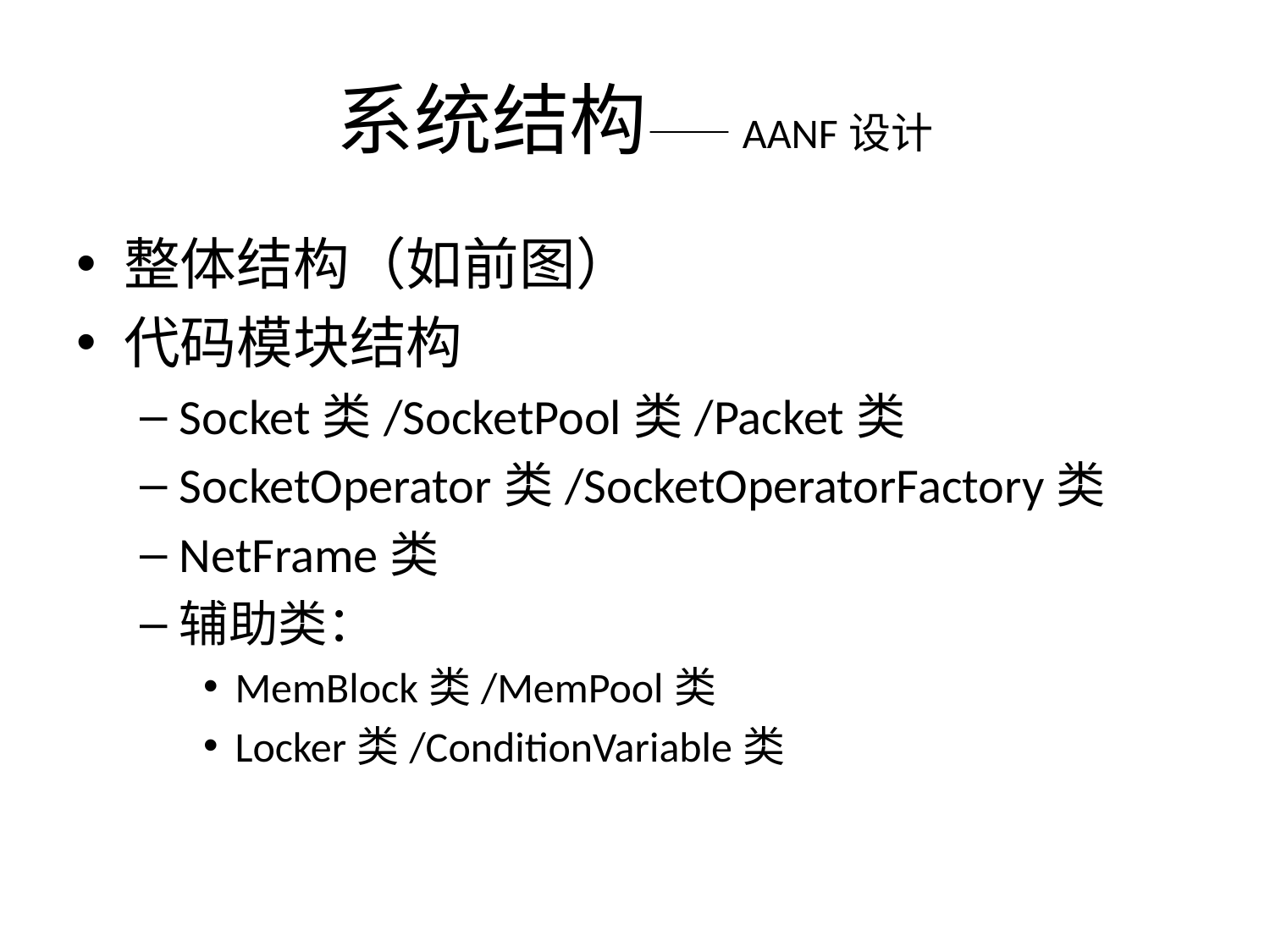

# 系统结构——AANF设计
整体结构（如前图）
代码模块结构
Socket类/SocketPool类/Packet类
SocketOperator类/SocketOperatorFactory类
NetFrame类
辅助类：
MemBlock类/MemPool类
Locker类/ConditionVariable类